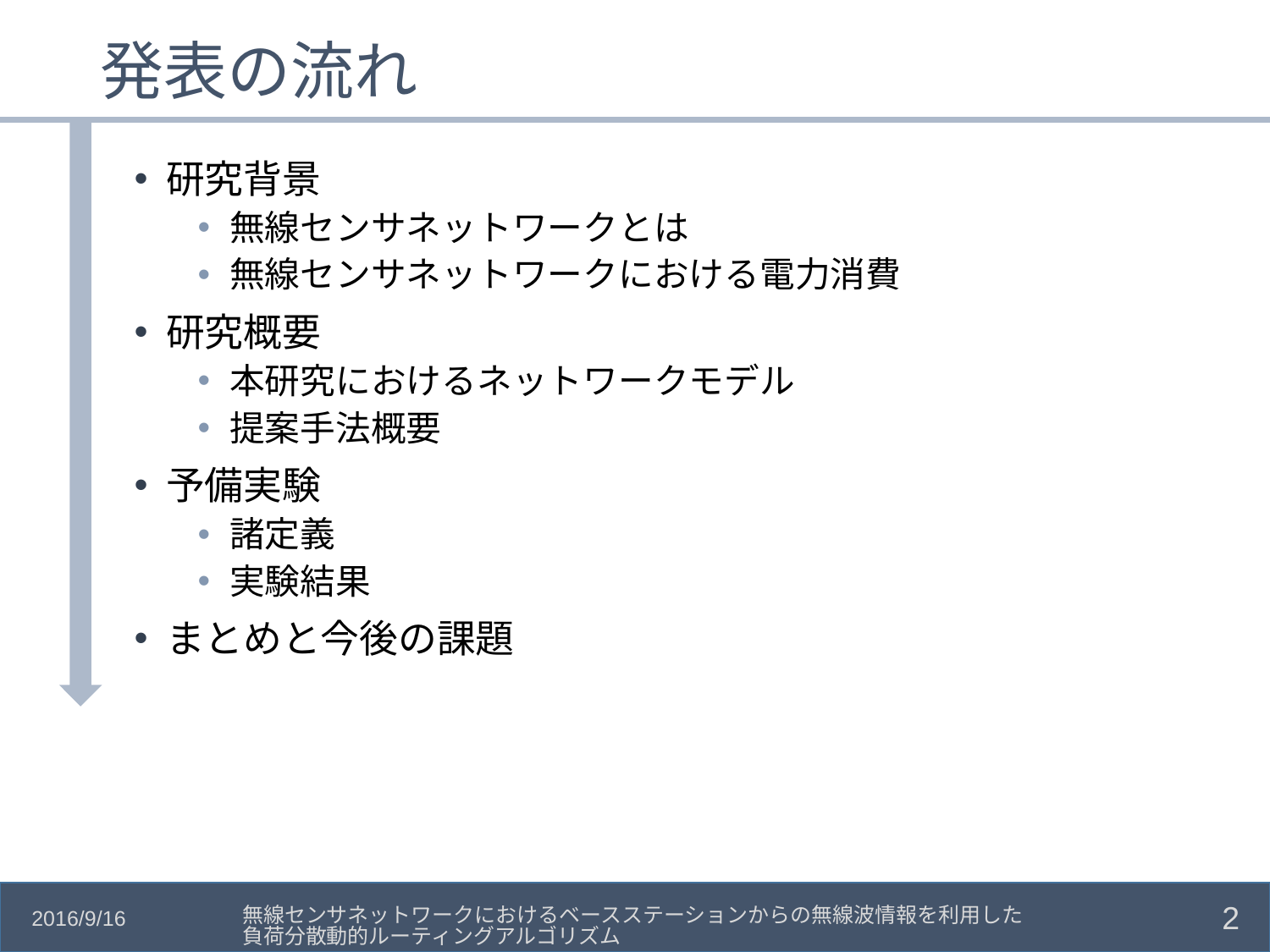

# 発表の流れ

研究背景
無線センサネットワークとは
無線センサネットワークにおける電力消費
研究概要
本研究におけるネットワークモデル
提案手法概要
予備実験
諸定義
実験結果
まとめと今後の課題
2
無線センサネットワークにおけるベースステーションからの無線波情報を利用した負荷分散動的ルーティングアルゴリズム
2016/9/16